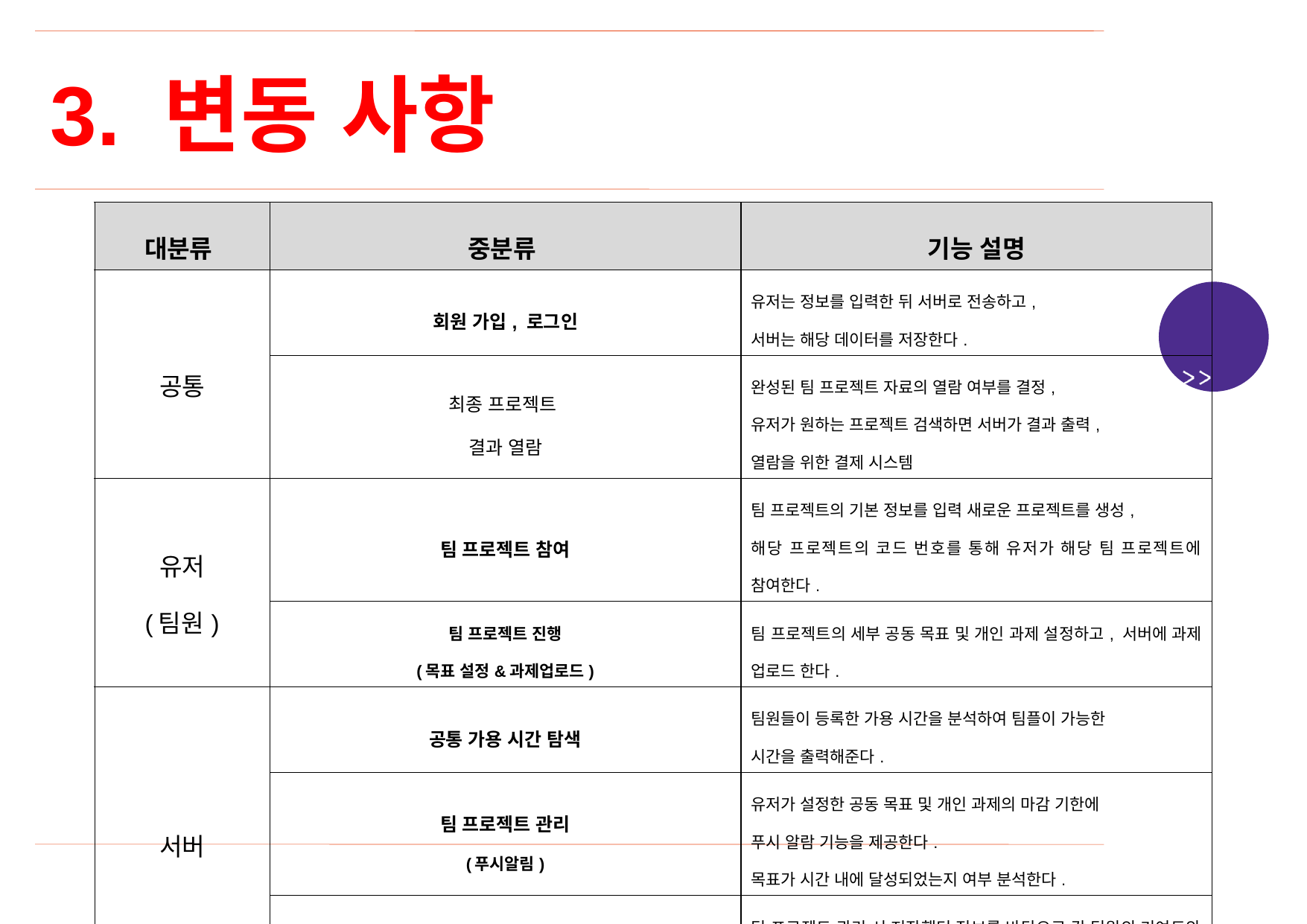

3. 변동 사항
| 대분류 | 중분류 | 기능 설명 |
| --- | --- | --- |
| 공통 | 회원 가입, 로그인 | 유저는 정보를 입력한 뒤 서버로 전송하고, 서버는 해당 데이터를 저장한다. |
|  | 최종 프로젝트 결과 열람 | 완성된 팀 프로젝트 자료의 열람 여부를 결정, 유저가 원하는 프로젝트 검색하면 서버가 결과 출력, 열람을 위한 결제 시스템 |
| 유저 (팀원) | 팀 프로젝트 참여 | 팀 프로젝트의 기본 정보를 입력 새로운 프로젝트를 생성, 해당 프로젝트의 코드 번호를 통해 유저가 해당 팀 프로젝트에 참여한다. |
|  | 팀 프로젝트 진행 (목표 설정&과제업로드) | 팀 프로젝트의 세부 공동 목표 및 개인 과제 설정하고, 서버에 과제 업로드 한다. |
| 서버 | 공통 가용 시간 탐색 | 팀원들이 등록한 가용 시간을 분석하여 팀플이 가능한 시간을 출력해준다. |
|  | 팀 프로젝트 관리 (푸시알림) | 유저가 설정한 공동 목표 및 개인 과제의 마감 기한에 푸시 알람 기능을 제공한다. 목표가 시간 내에 달성되었는지 여부 분석한다. |
|  | 최종 팀 프로젝트 보고서 제공 | 팀 프로젝트 관리 시 저장했던 정보를 바탕으로 각 팀원의 기여도와 참여도를 반영한 최종 보고서를 제공한다. |